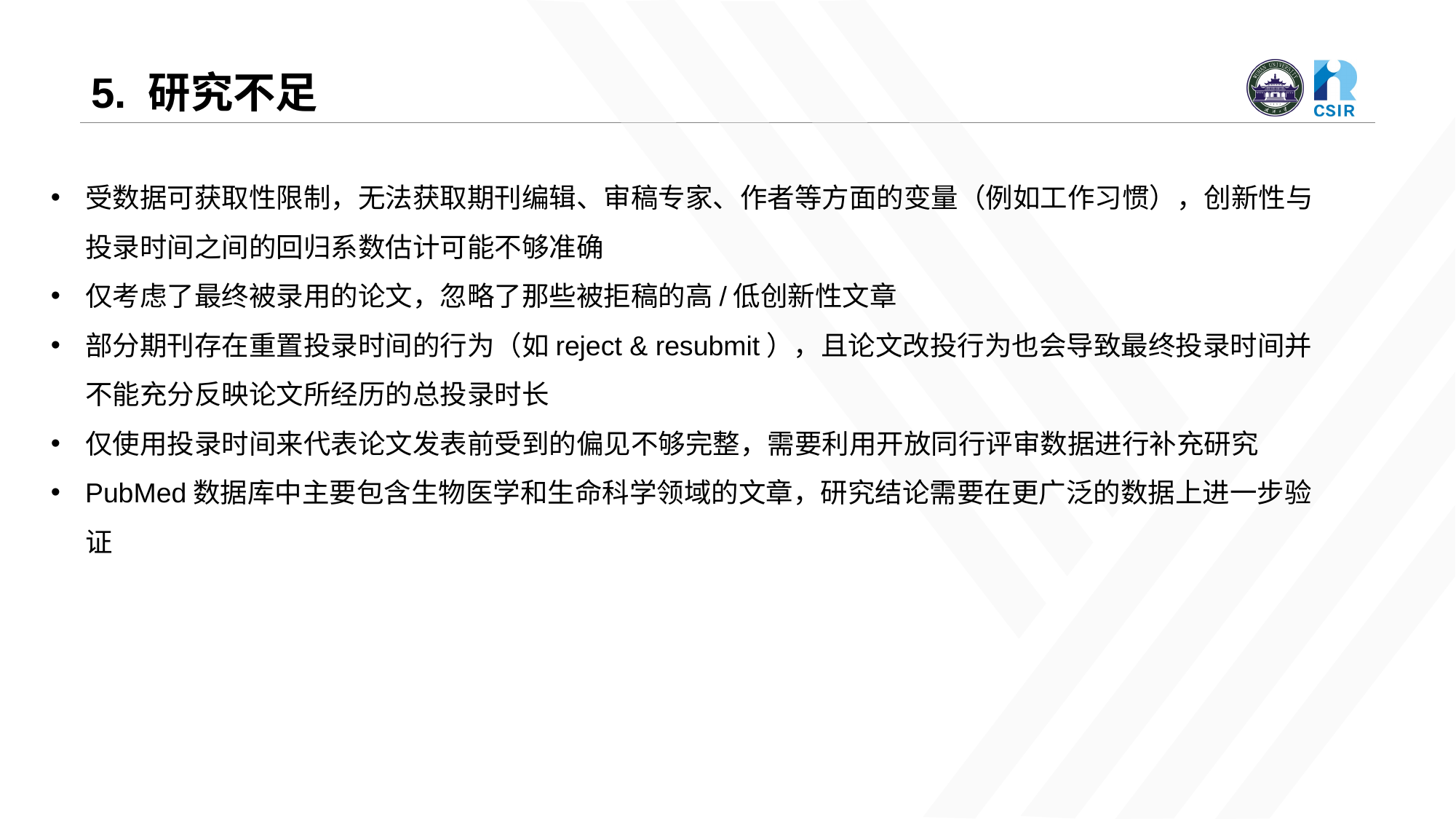

# 5. 研究不足
受数据可获取性限制，无法获取期刊编辑、审稿专家、作者等方面的变量（例如工作习惯），创新性与投录时间之间的回归系数估计可能不够准确
仅考虑了最终被录用的论文，忽略了那些被拒稿的高/低创新性文章
部分期刊存在重置投录时间的行为（如reject & resubmit），且论文改投行为也会导致最终投录时间并不能充分反映论文所经历的总投录时长
仅使用投录时间来代表论文发表前受到的偏见不够完整，需要利用开放同行评审数据进行补充研究
PubMed数据库中主要包含生物医学和生命科学领域的文章，研究结论需要在更广泛的数据上进一步验证

16